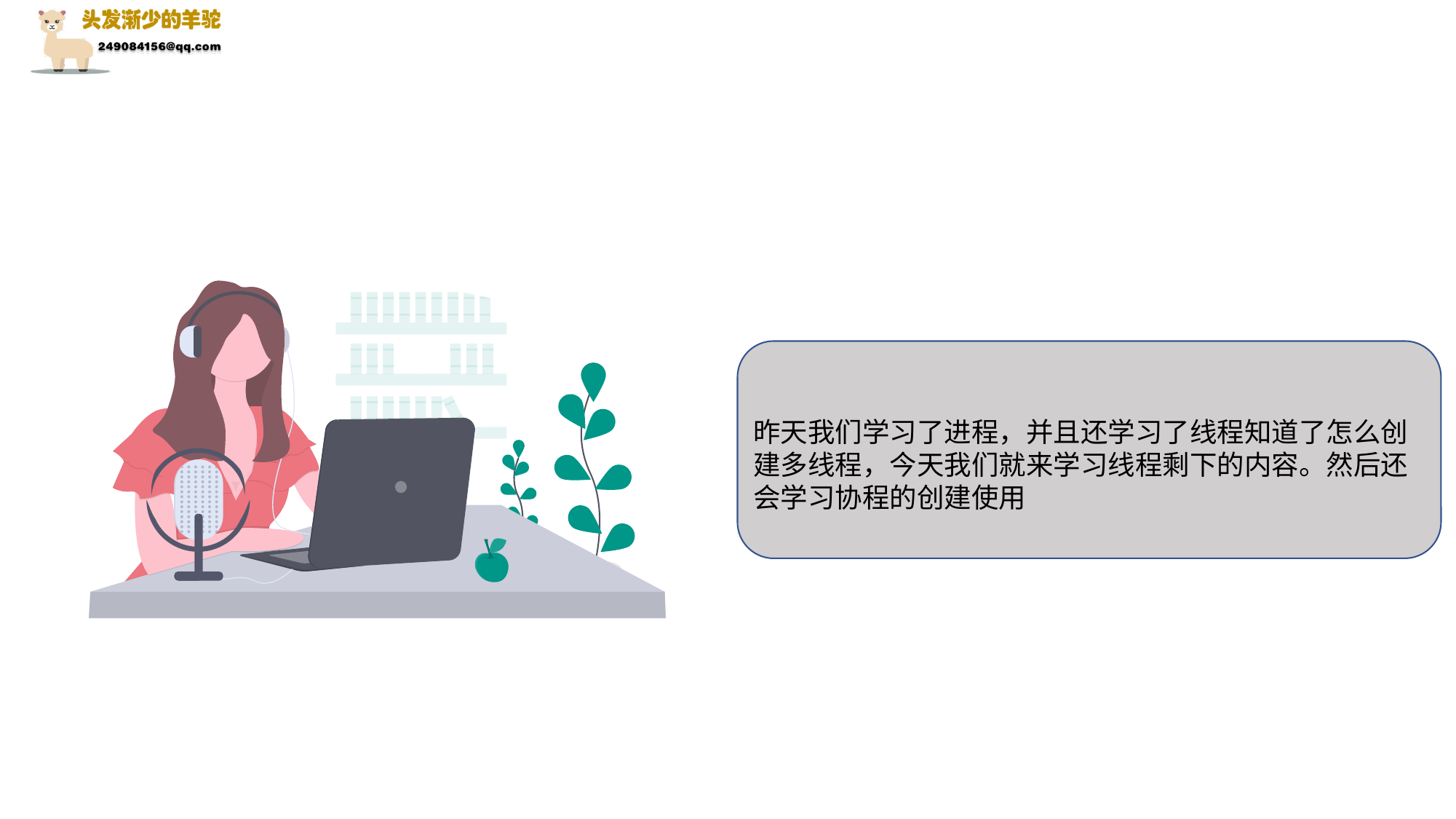

昨天我们学习了进程，并且还学习了线程知道了怎么创建多线程，今天我们就来学习线程剩下的内容。然后还会学习协程的创建使用